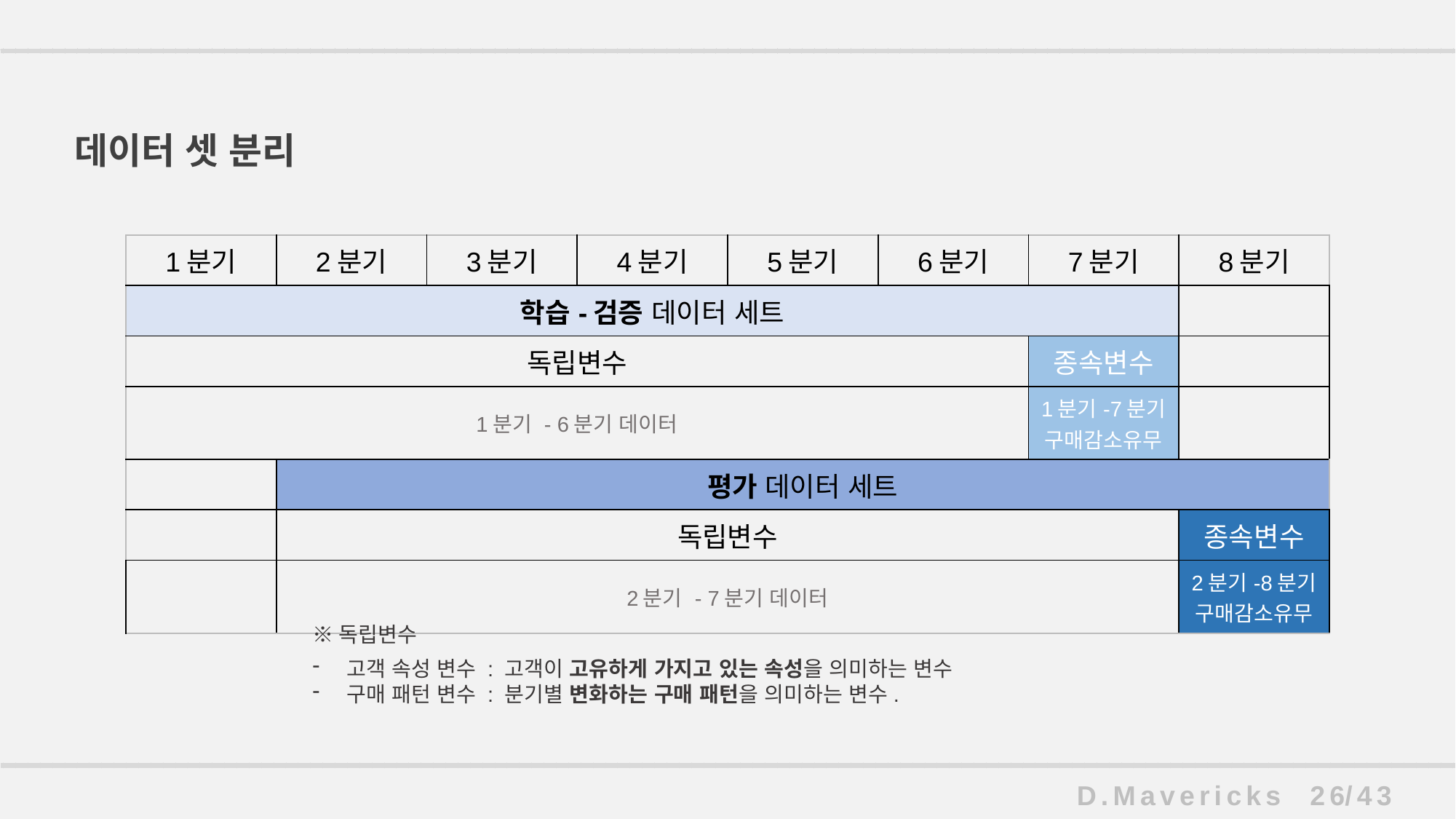

# 데이터 셋 분리
| 1분기 | 2분기 | 3분기 | 4분기 | 5분기 | 6분기 | 7분기 | 8분기 |
| --- | --- | --- | --- | --- | --- | --- | --- |
| 학습-검증 데이터 세트 |  |  |  |  |  |  |  |
| 독립변수 |  |  |  |  |  | 종속변수 |  |
| 1분기 - 6분기 데이터 |  |  |  |  |  | 1분기-7분기 구매감소유무 |  |
|  | 평가 데이터 세트 |  |  | 검증 데이터 세트 |  |  |  |
|  | 독립변수 |  |  |  |  |  | 종속변수 |
|  | 2분기 - 7분기 데이터 |  |  |  |  |  | 2분기-8분기 구매감소유무 |
※독립변수
고객 속성 변수 : 고객이 고유하게 가지고 있는 속성을 의미하는 변수
구매 패턴 변수 : 분기별 변화하는 구매 패턴을 의미하는 변수.

D.Mavericks  26/43